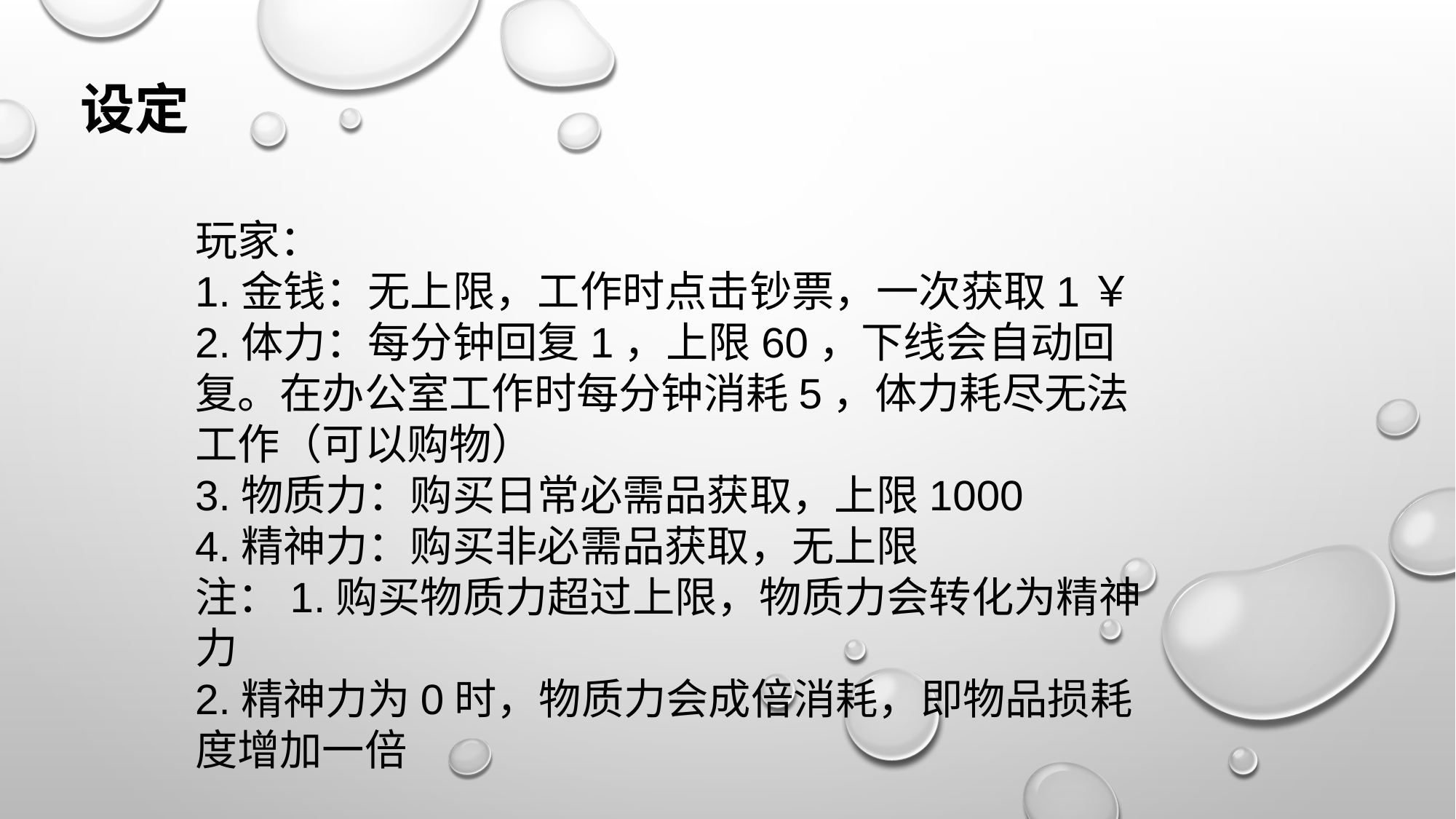

设定
玩家：
1.金钱：无上限，工作时点击钞票，一次获取1￥
2.体力：每分钟回复1，上限60，下线会自动回复。在办公室工作时每分钟消耗5，体力耗尽无法工作（可以购物）
3.物质力：购买日常必需品获取，上限1000
4.精神力：购买非必需品获取，无上限
注：1.购买物质力超过上限，物质力会转化为精神力
2.精神力为0时，物质力会成倍消耗，即物品损耗度增加一倍